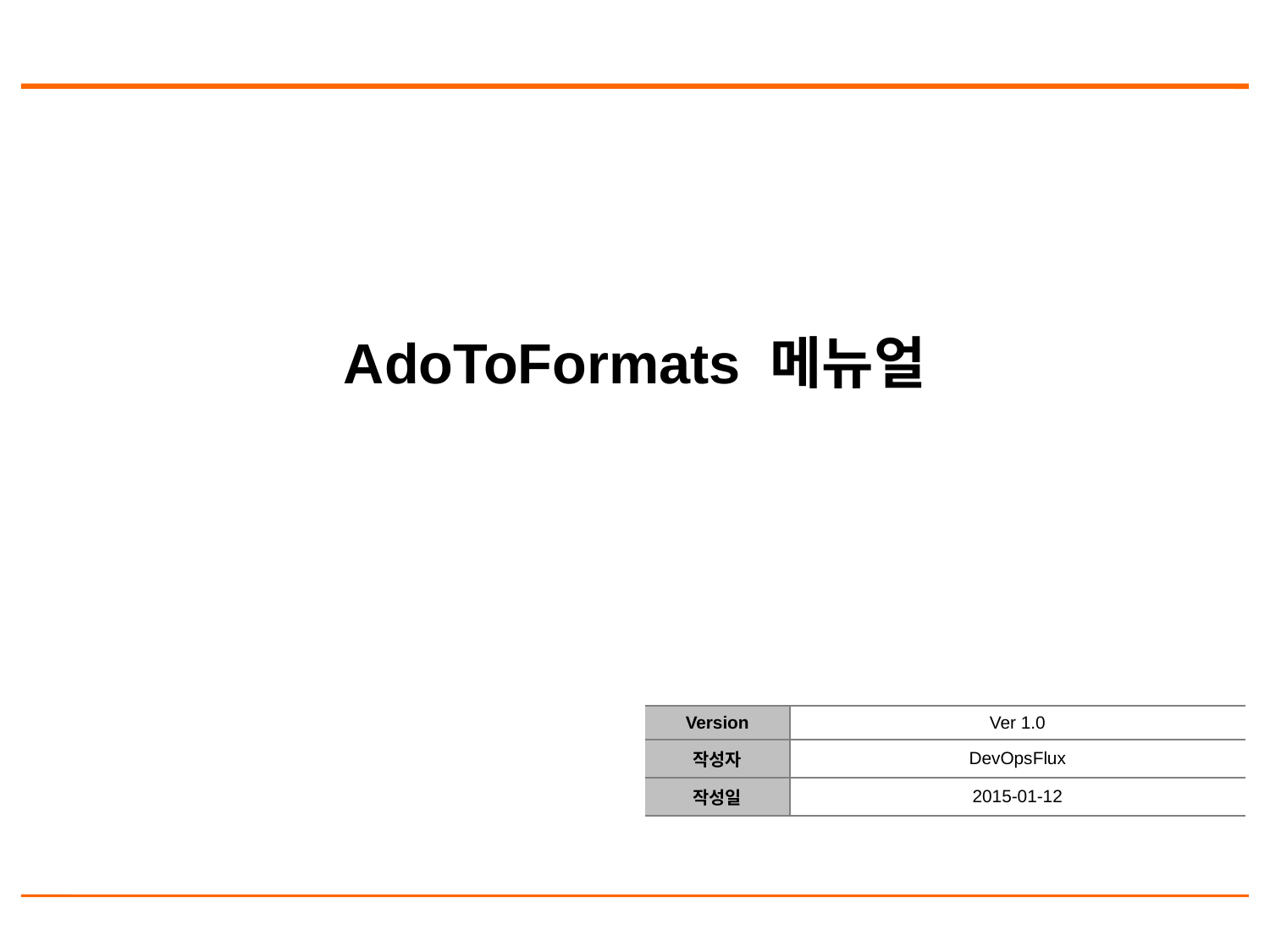

AdoToFormats 메뉴얼
| Version | Ver 1.0 |
| --- | --- |
| 작성자 | DevOpsFlux |
| 작성일 | 2015-01-12 |